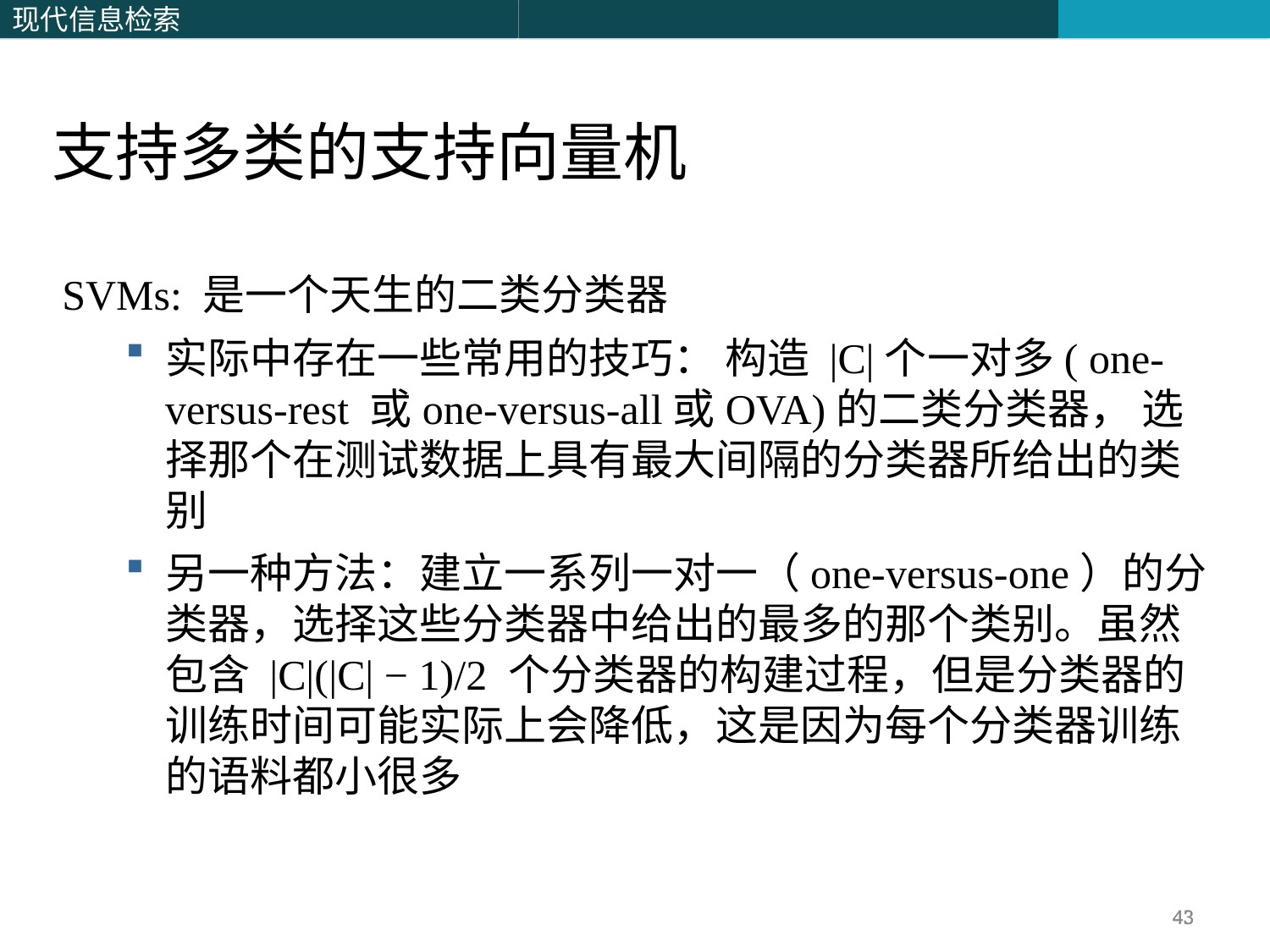

支持多类的支持向量机

SVMs: 是一个天生的二类分类器
实际中存在一些常用的技巧： 构造 |C|个一对多( one-versus-rest 或one-versus-all或OVA)的二类分类器， 选择那个在测试数据上具有最大间隔的分类器所给出的类别
另一种方法：建立一系列一对一（one-versus-one）的分类器，选择这些分类器中给出的最多的那个类别。虽然包含 |C|(|C| − 1)/2 个分类器的构建过程，但是分类器的训练时间可能实际上会降低，这是因为每个分类器训练的语料都小很多
43
43